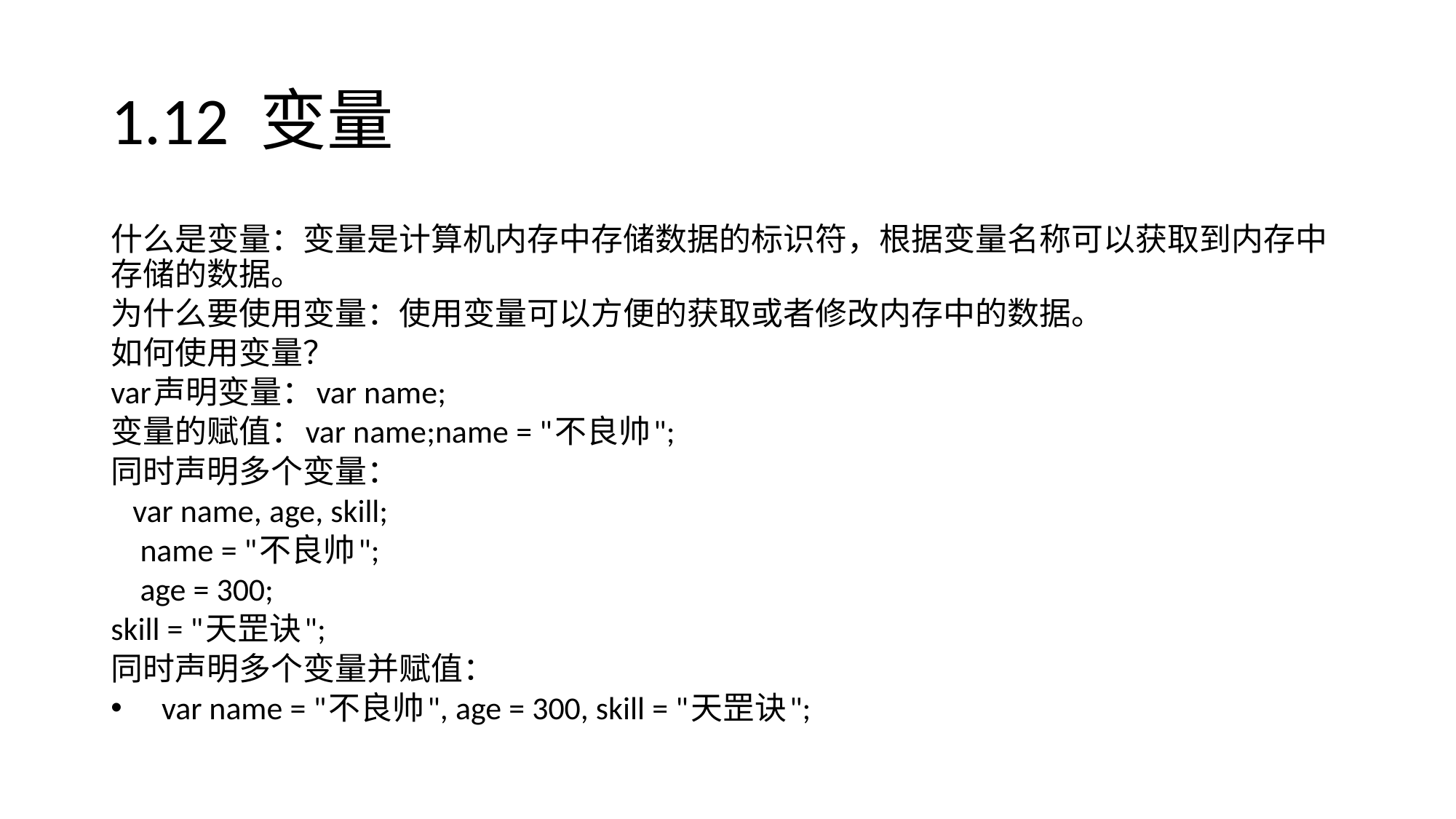

# 1.12 变量
什么是变量：变量是计算机内存中存储数据的标识符，根据变量名称可以获取到内存中存储的数据。
为什么要使用变量：使用变量可以方便的获取或者修改内存中的数据。
如何使用变量？
var声明变量：var name;
变量的赋值：var name;name = "不良帅";
同时声明多个变量：
   var name, age, skill;
    name = "不良帅";
    age = 300;
skill = "天罡诀";
同时声明多个变量并赋值：
  var name = "不良帅", age = 300, skill = "天罡诀";